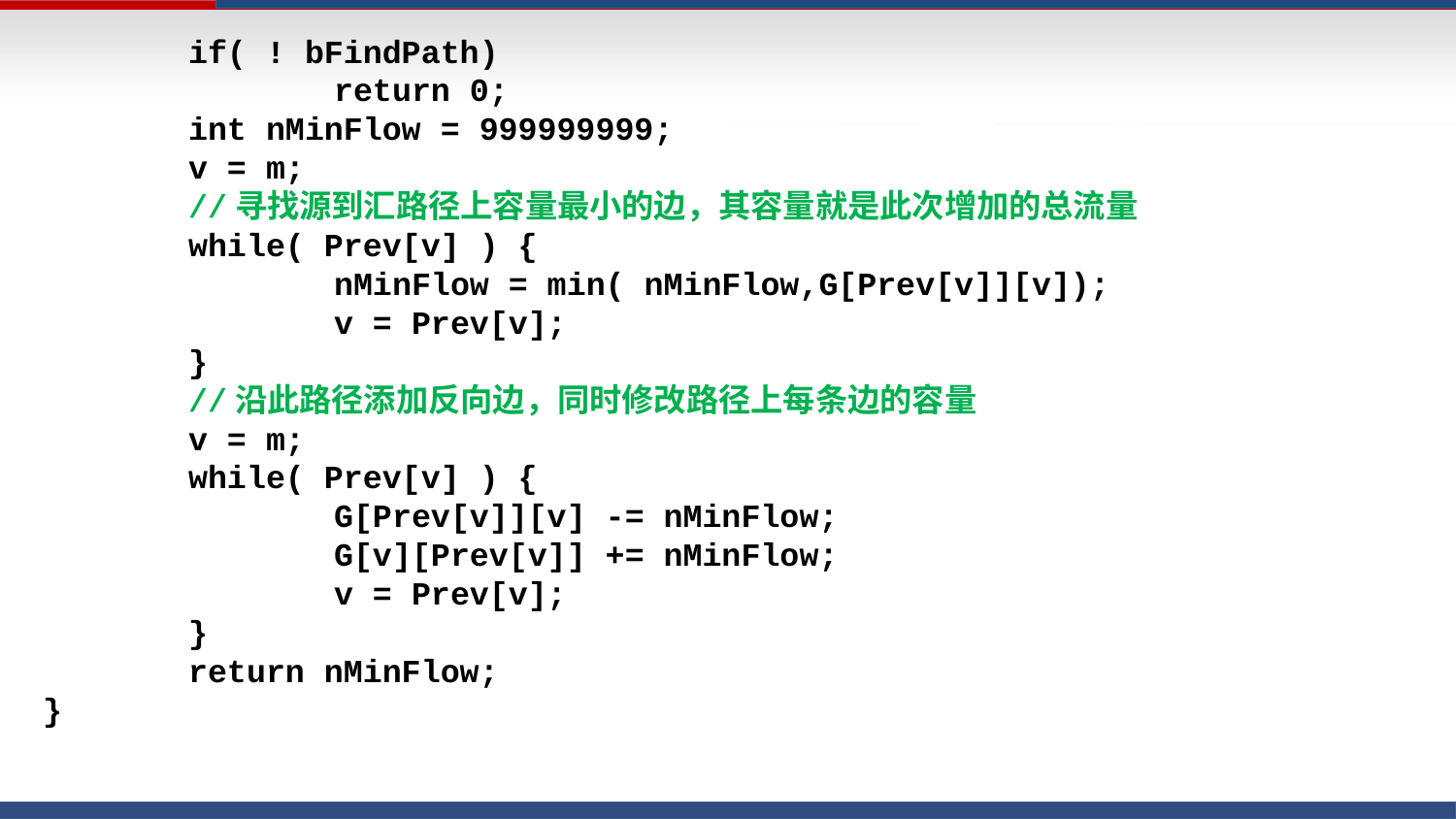

if( ! bFindPath)
		return 0;
	int nMinFlow = 999999999;
	v = m;
	//寻找源到汇路径上容量最小的边，其容量就是此次增加的总流量
	while( Prev[v] ) {
		nMinFlow = min( nMinFlow,G[Prev[v]][v]);
		v = Prev[v];
	}
	//沿此路径添加反向边，同时修改路径上每条边的容量
	v = m;
	while( Prev[v] ) {
		G[Prev[v]][v] -= nMinFlow;
		G[v][Prev[v]] += nMinFlow;
		v = Prev[v];
	}
	return nMinFlow;
}